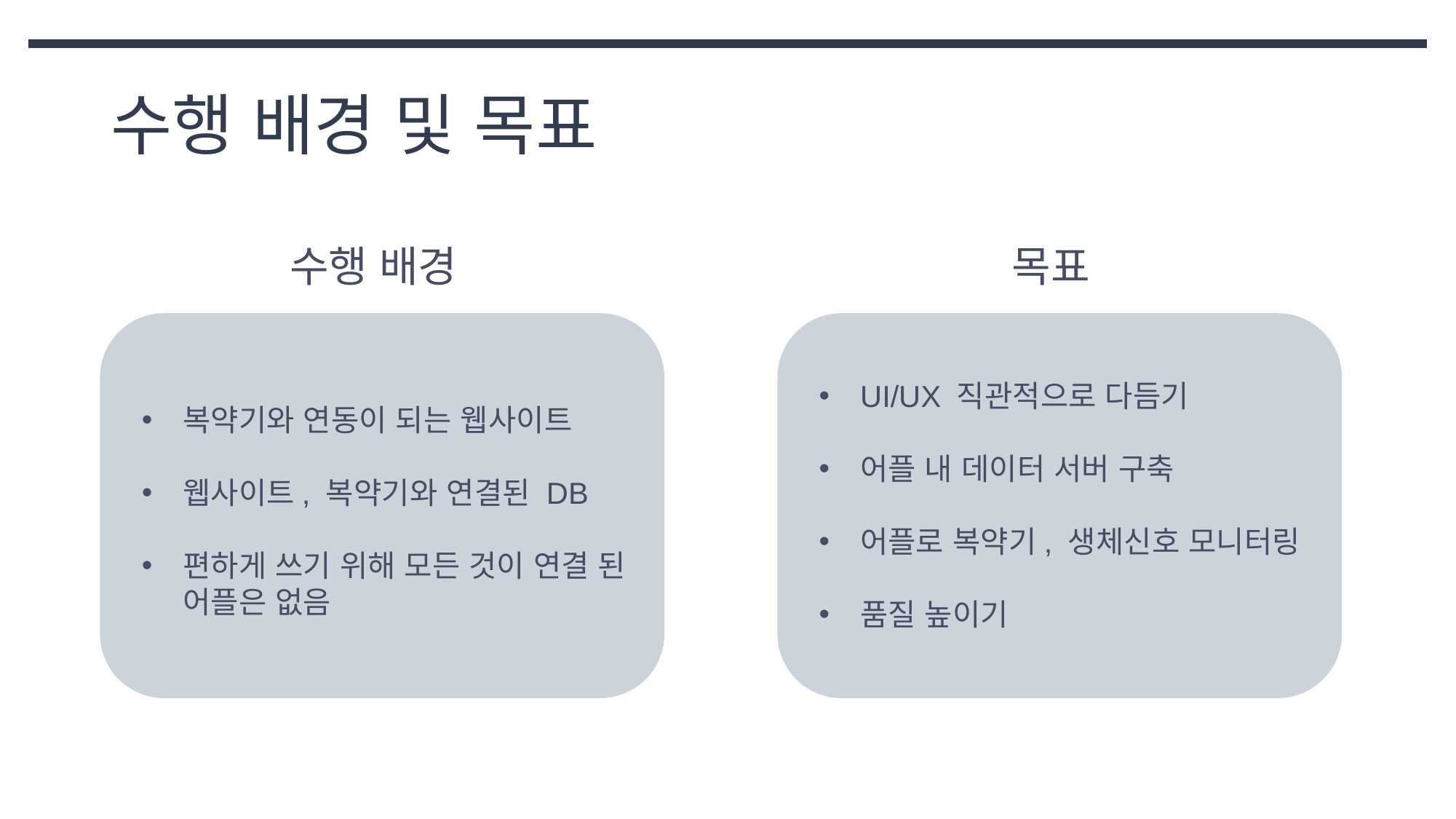

# 수행 배경 및 목표
수행 배경
목표

UI/UX 직관적으로 다듬기

어플 내 데이터 서버 구축

어플로 복약기, 생체신호 모니터링

품질 높이기
복약기와 연동이 되는 웹사이트

웹사이트, 복약기와 연결된 DB

편하게 쓰기 위해 모든 것이 연결 된 어플은 없음